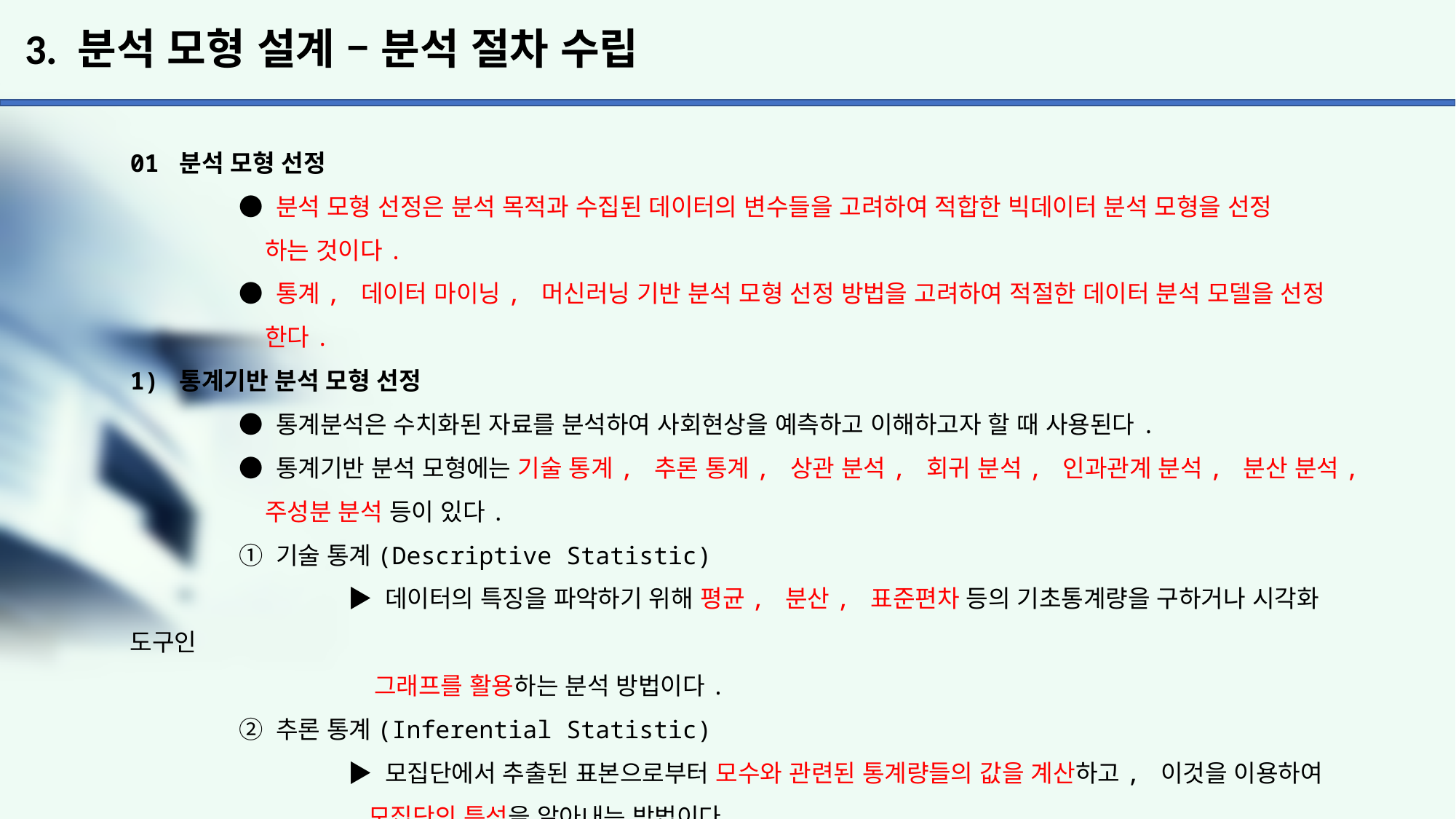

# 3. 분석 모형 설계 – 분석 절차 수립
01 분석 모형 선정
	● 분석 모형 선정은 분석 목적과 수집된 데이터의 변수들을 고려하여 적합한 빅데이터 분석 모형을 선정
	   하는 것이다.
	● 통계, 데이터 마이닝, 머신러닝 기반 분석 모형 선정 방법을 고려하여 적절한 데이터 분석 모델을 선정
	   한다.
1) 통계기반 분석 모형 선정
	● 통계분석은 수치화된 자료를 분석하여 사회현상을 예측하고 이해하고자 할 때 사용된다.
	● 통계기반 분석 모형에는 기술 통계, 추론 통계, 상관 분석, 회귀 분석, 인과관계 분석, 분산 분석,
	   주성분 분석 등이 있다.
	① 기술 통계(Descriptive Statistic)
		▶ 데이터의 특징을 파악하기 위해 평균, 분산, 표준편차 등의 기초통계량을 구하거나 시각화 도구인
		   그래프를 활용하는 분석 방법이다.
	② 추론 통계(Inferential Statistic)
		▶ 모집단에서 추출된 표본으로부터 모수와 관련된 통계량들의 값을 계산하고, 이것을 이용하여
		   모집단의 특성을 알아내는 방법이다.